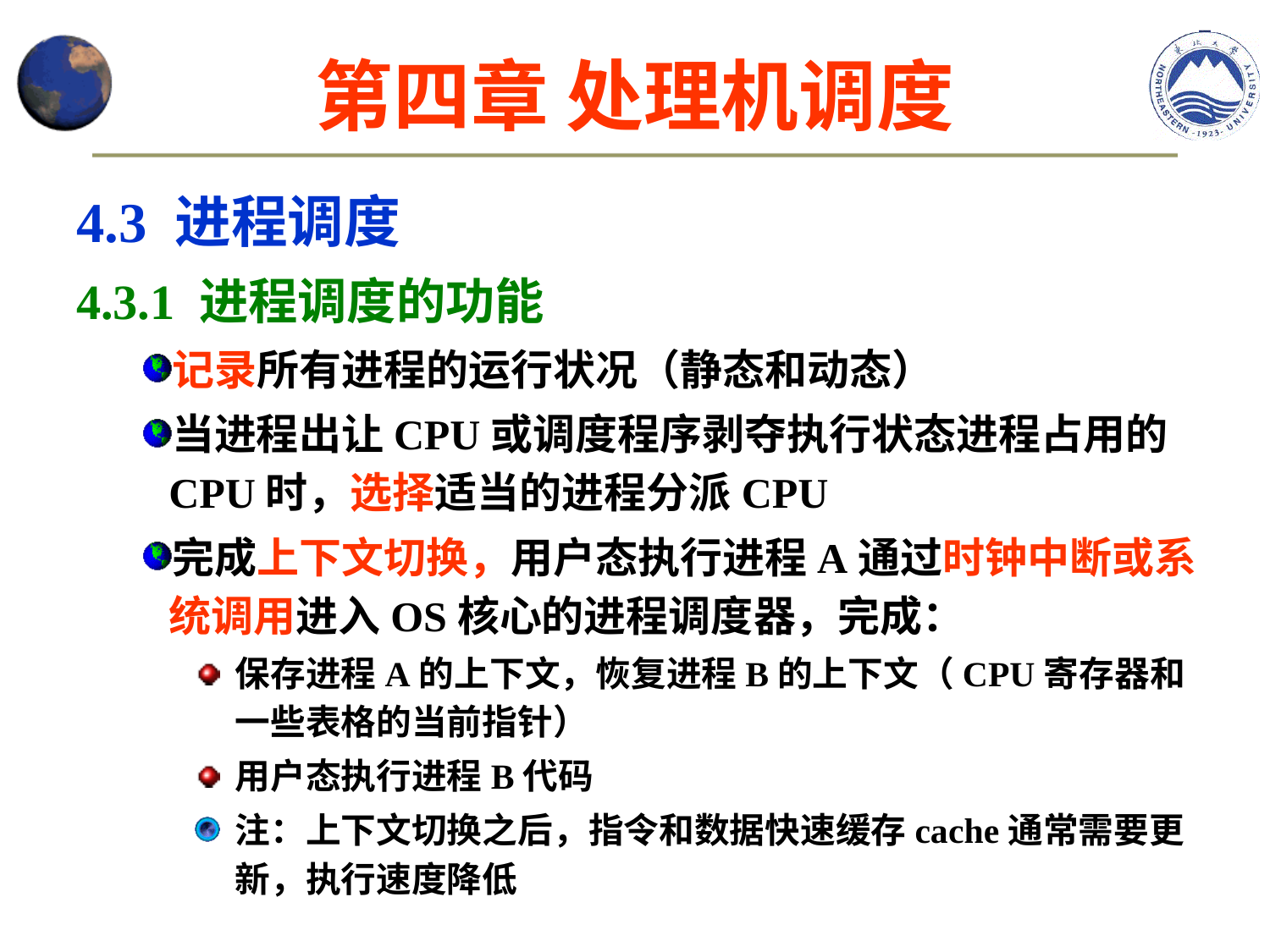

# 第四章 处理机调度
4.3 进程调度
4.3.1 进程调度的功能
记录所有进程的运行状况（静态和动态）
当进程出让CPU或调度程序剥夺执行状态进程占用的CPU时，选择适当的进程分派CPU
完成上下文切换，用户态执行进程A通过时钟中断或系统调用进入OS核心的进程调度器，完成：
保存进程A的上下文，恢复进程B的上下文（CPU寄存器和一些表格的当前指针）
用户态执行进程B代码
注：上下文切换之后，指令和数据快速缓存cache通常需要更新，执行速度降低